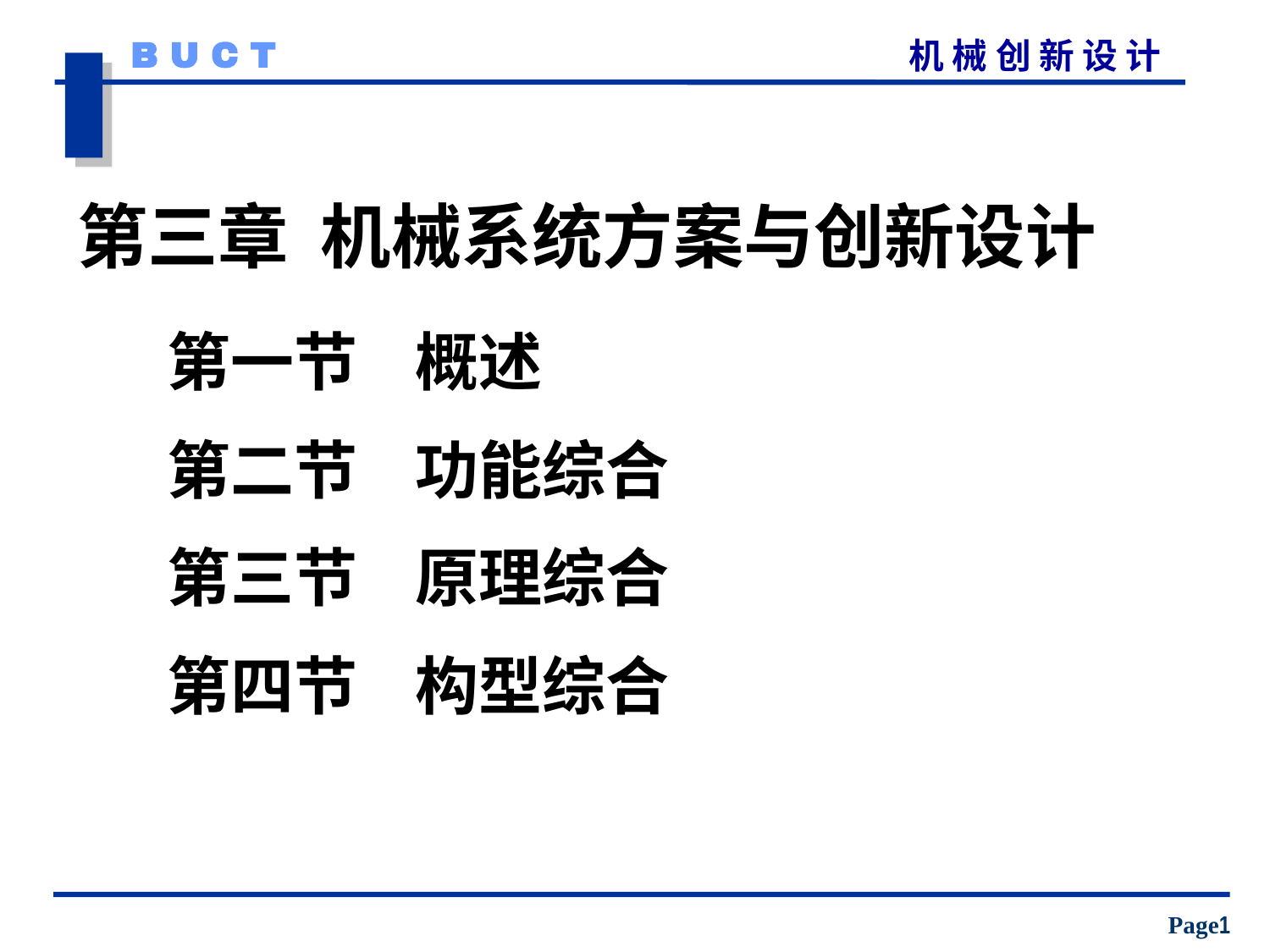

第三章  机械系统方案与创新设计
第一节    概述
第二节    功能综合
第三节    原理综合
第四节    构型综合
Page1